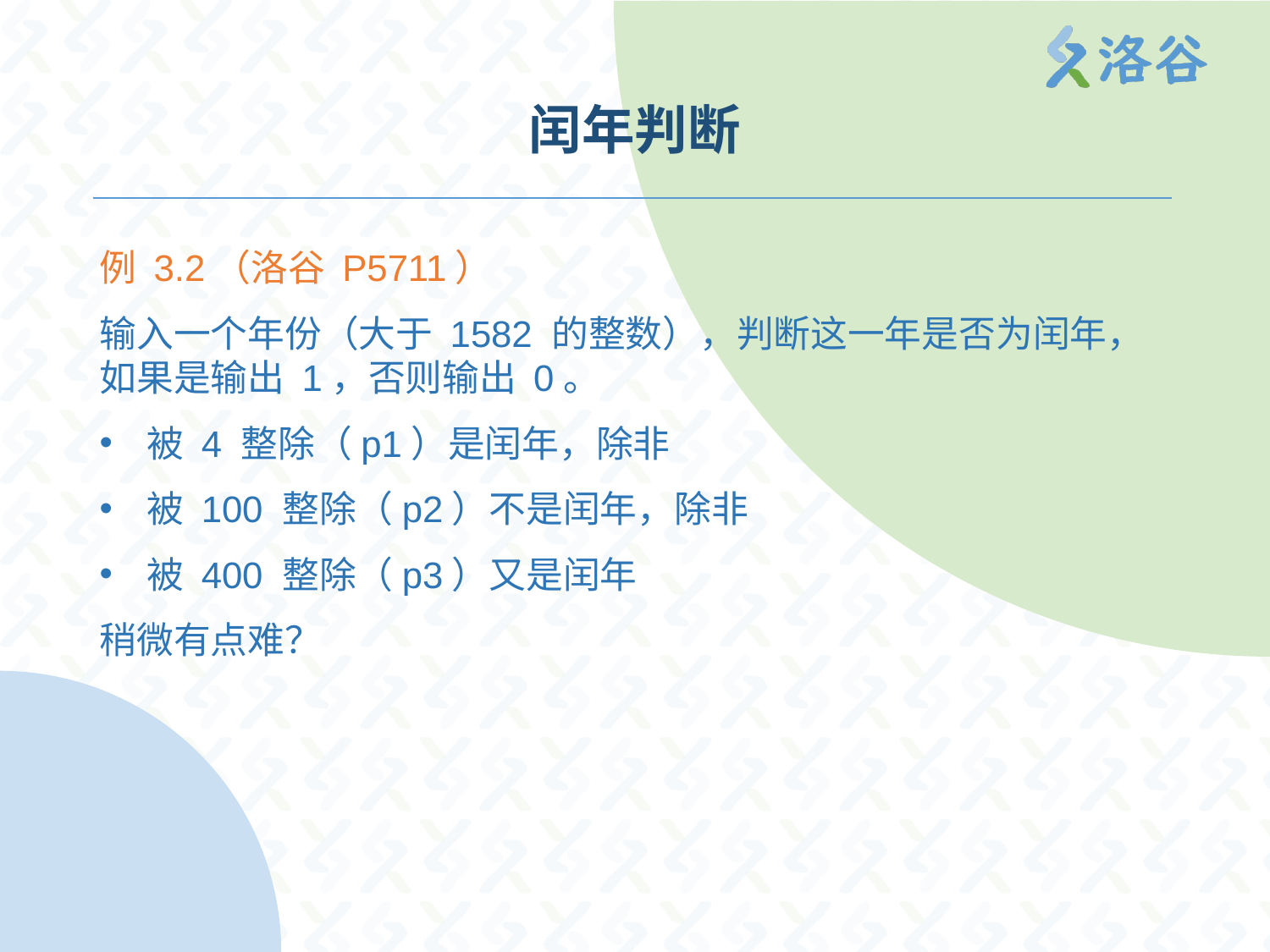

# 闰年判断
例 3.2（洛谷 P5711）
输入一个年份（大于 1582 的整数），判断这一年是否为闰年，如果是输出 1，否则输出 0。
被 4 整除（p1）是闰年，除非
被 100 整除（p2）不是闰年，除非
被 400 整除（p3）又是闰年
稍微有点难？